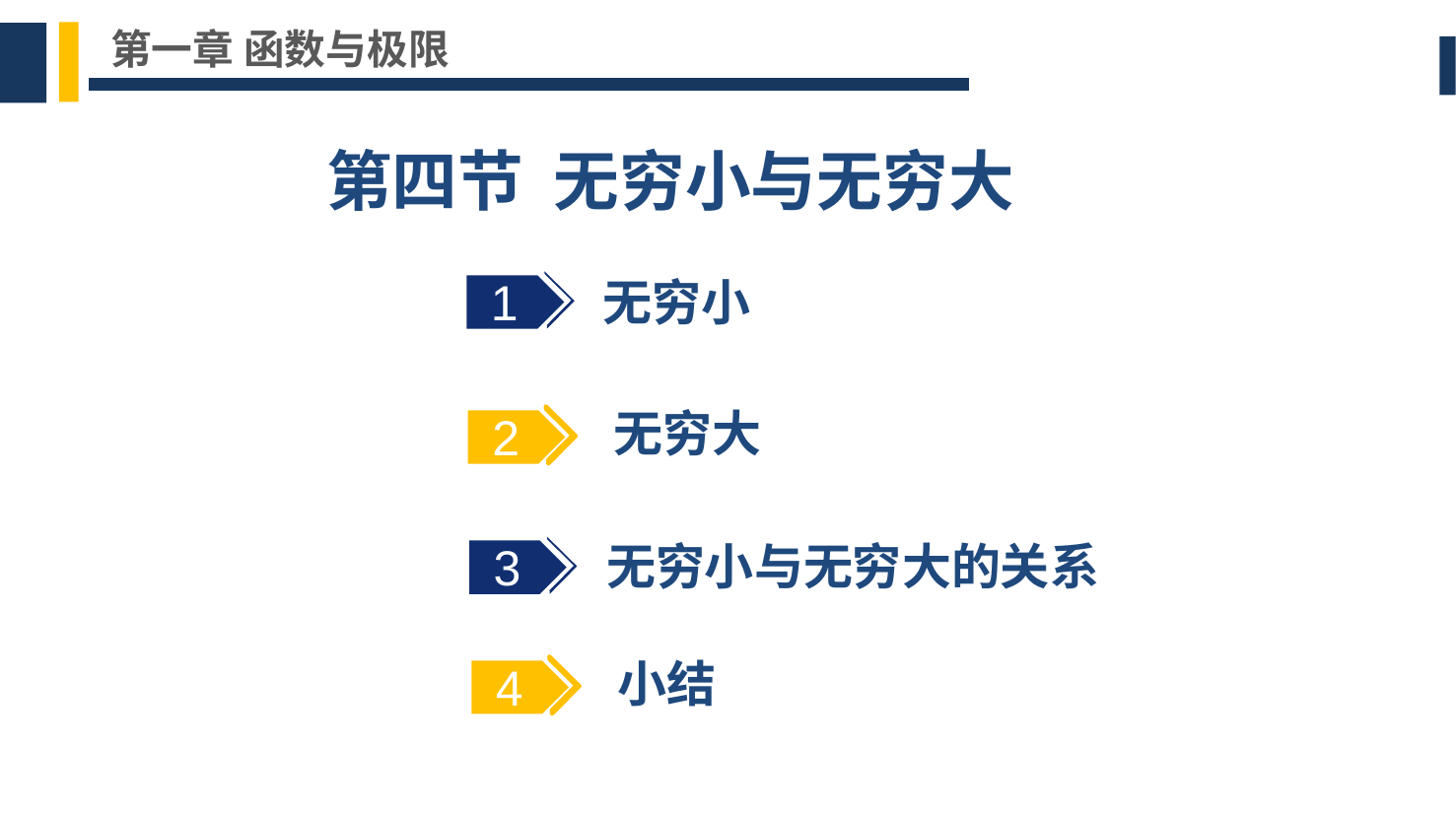

第一章 函数与极限
第四节  无穷小与无穷大
无穷小
1

无穷大
2

无穷小与无穷大的关系
3

小结
4